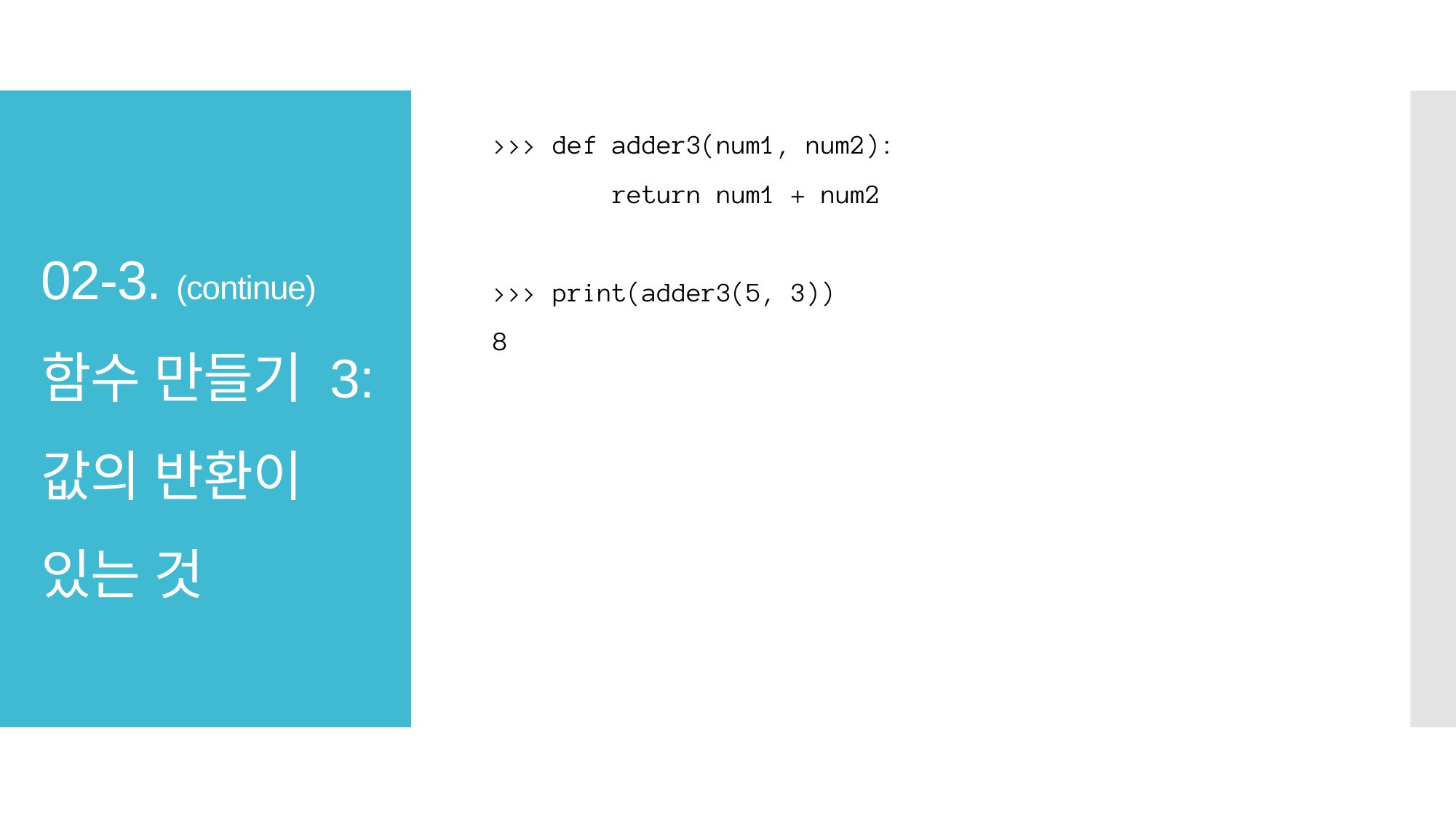

>>> def adder3(num1, num2):
        return num1 + num2

>>> print(adder3(5, 3))
8
# 02-3. (continue) 함수 만들기 3: 값의 반환이 있는 것